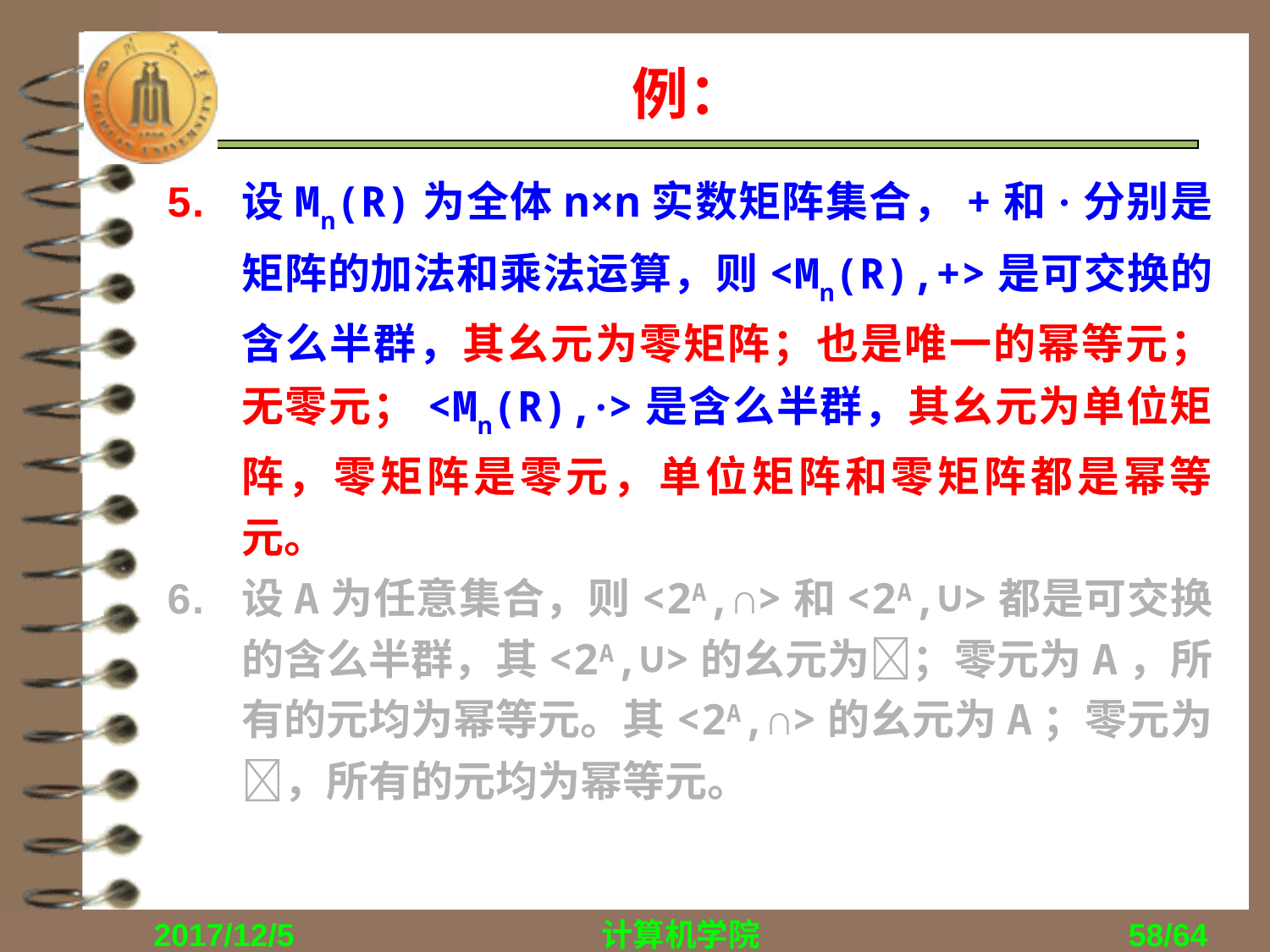

# 例：
设Mn(R)为全体n×n实数矩阵集合，+和·分别是矩阵的加法和乘法运算，则<Mn(R),+>是可交换的含么半群，其幺元为零矩阵；也是唯一的幂等元；无零元；<Mn(R),·>是含么半群，其幺元为单位矩阵，零矩阵是零元，单位矩阵和零矩阵都是幂等元。
设A为任意集合，则<2A,∩>和<2A,∪>都是可交换的含么半群，其<2A,∪>的幺元为Φ；零元为A，所有的元均为幂等元。其<2A,∩>的幺元为A；零元为Φ，所有的元均为幂等元。
2017/12/5
计算机学院
58/64